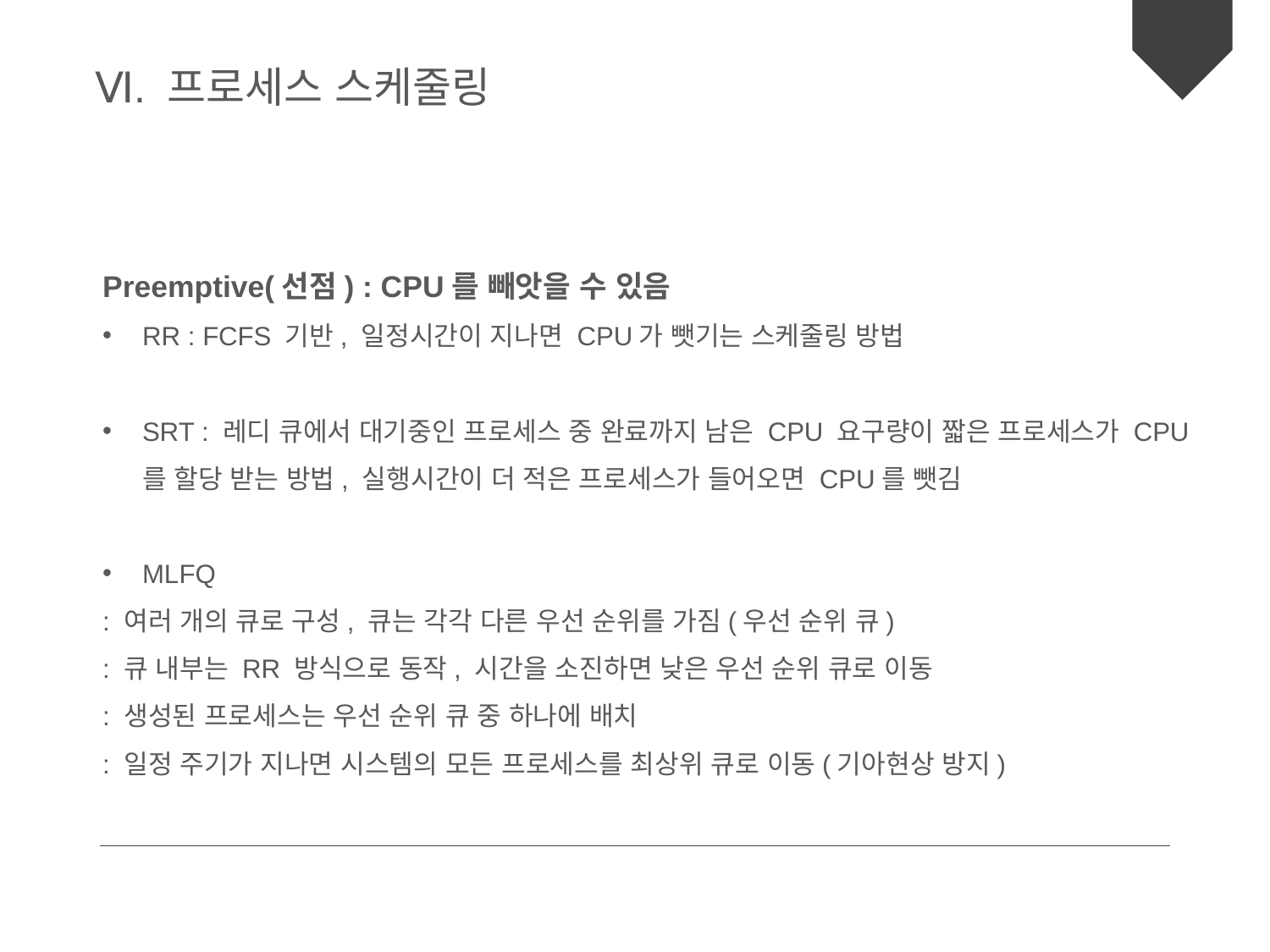

Ⅵ. 프로세스 스케줄링
Preemptive(선점) : CPU를 빼앗을 수 있음
RR : FCFS 기반, 일정시간이 지나면 CPU가 뺏기는 스케줄링 방법

SRT : 레디 큐에서 대기중인 프로세스 중 완료까지 남은 CPU 요구량이 짧은 프로세스가 CPU를 할당 받는 방법, 실행시간이 더 적은 프로세스가 들어오면 CPU를 뺏김

MLFQ
: 여러 개의 큐로 구성, 큐는 각각 다른 우선 순위를 가짐(우선 순위 큐)
: 큐 내부는 RR 방식으로 동작, 시간을 소진하면 낮은 우선 순위 큐로 이동
: 생성된 프로세스는 우선 순위 큐 중 하나에 배치
: 일정 주기가 지나면 시스템의 모든 프로세스를 최상위 큐로 이동(기아현상 방지)